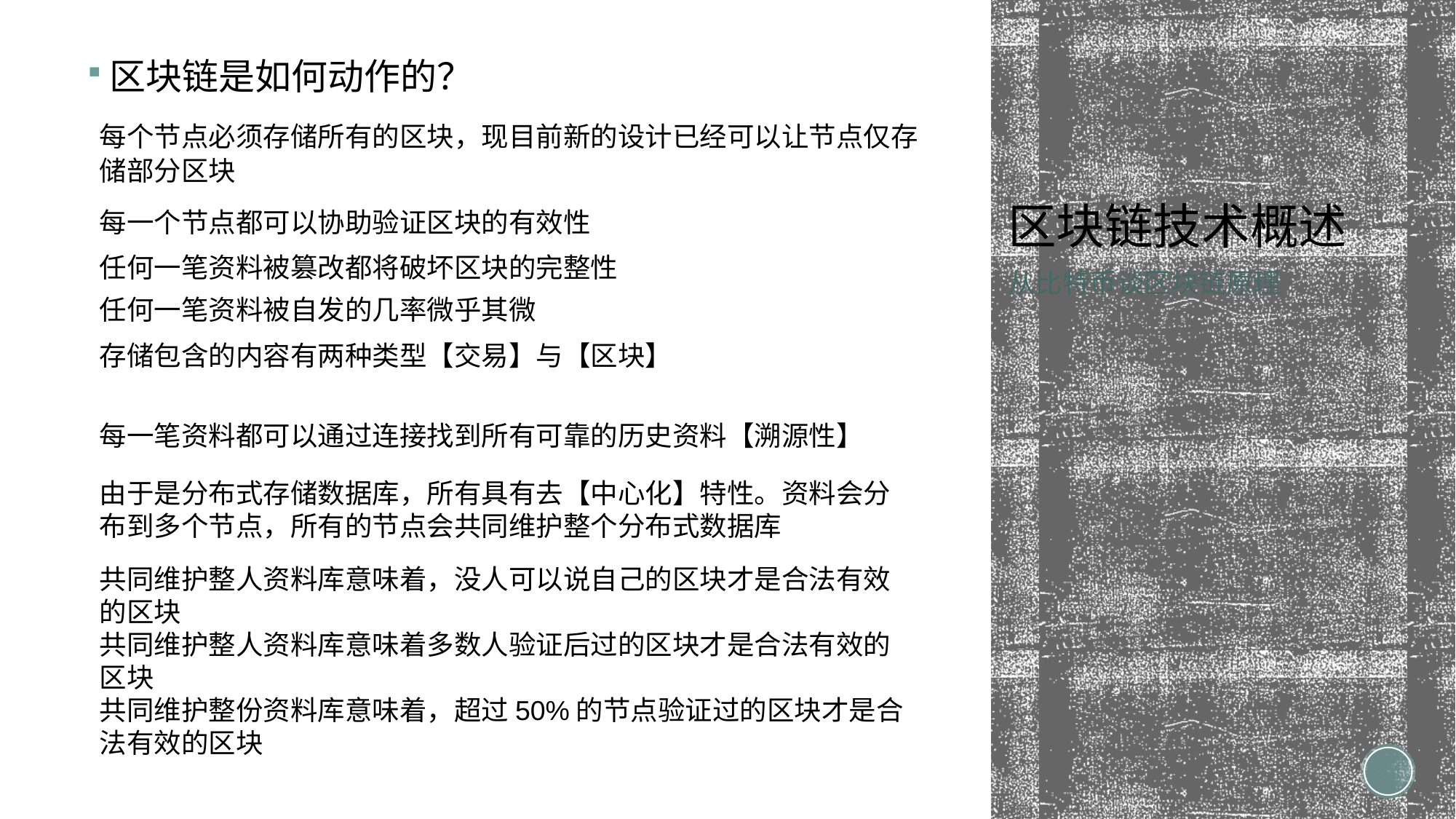

区块链是如何动作的？
区块链技术概述
每个节点必须存储所有的区块，现目前新的设计已经可以让节点仅存储部分区块
每一个节点都可以协助验证区块的有效性
任何一笔资料被篡改都将破坏区块的完整性
从比特币谈区块链原理
任何一笔资料被自发的几率微乎其微
存储包含的内容有两种类型【交易】与【区块】
每一笔资料都可以通过连接找到所有可靠的历史资料【溯源性】
由于是分布式存储数据库，所有具有去【中心化】特性。资料会分布到多个节点，所有的节点会共同维护整个分布式数据库
共同维护整人资料库意味着，没人可以说自己的区块才是合法有效的区块
共同维护整人资料库意味着多数人验证后过的区块才是合法有效的区块
共同维护整份资料库意味着，超过50%的节点验证过的区块才是合法有效的区块